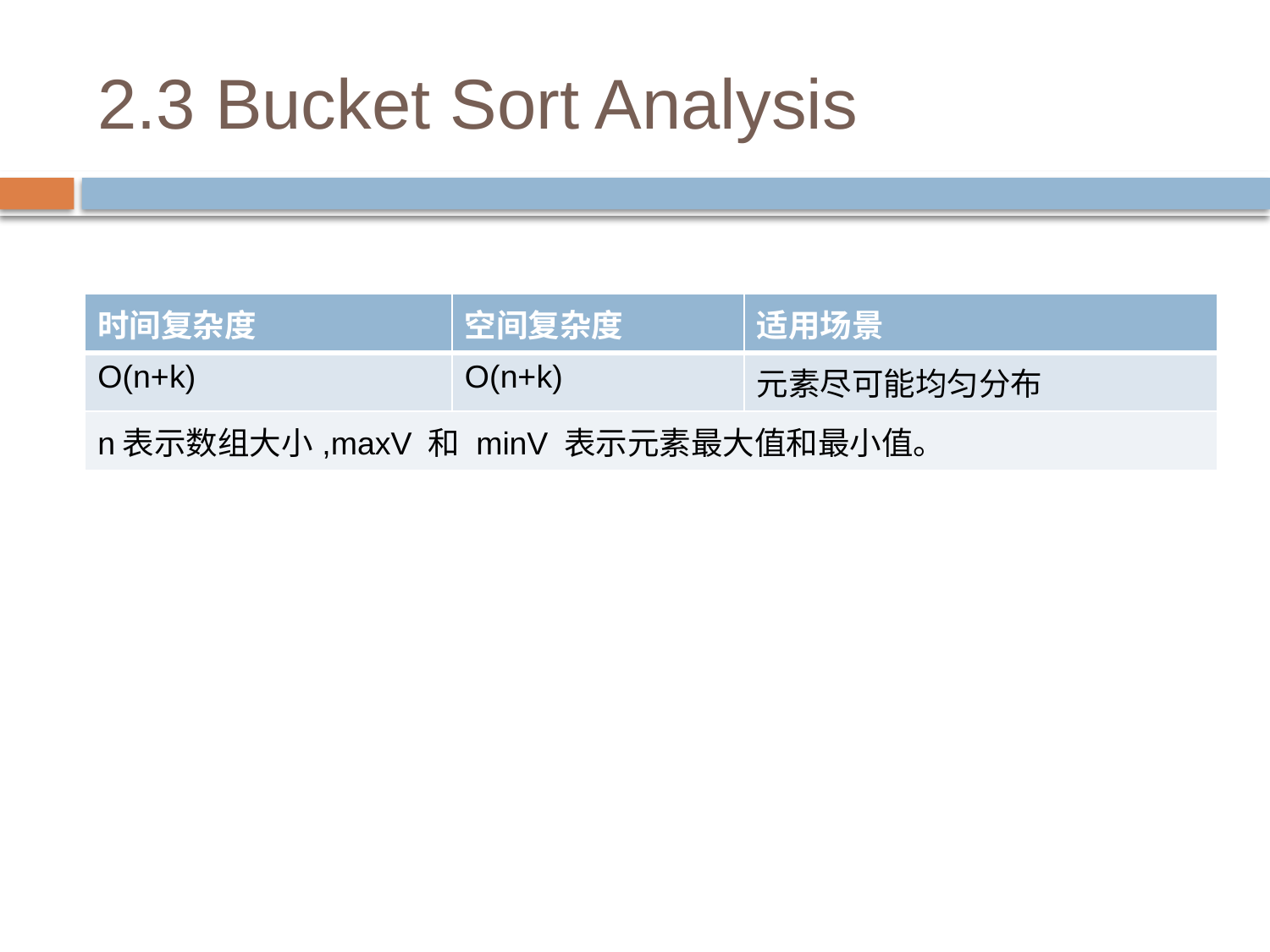

# 2.3 Bucket Sort Analysis
| 时间复杂度 | 空间复杂度 | 适用场景 |
| --- | --- | --- |
| O(n+k) | O(n+k) | 元素尽可能均匀分布 |
| n表示数组大小,maxV 和 minV 表示元素最大值和最小值。 |  |  |